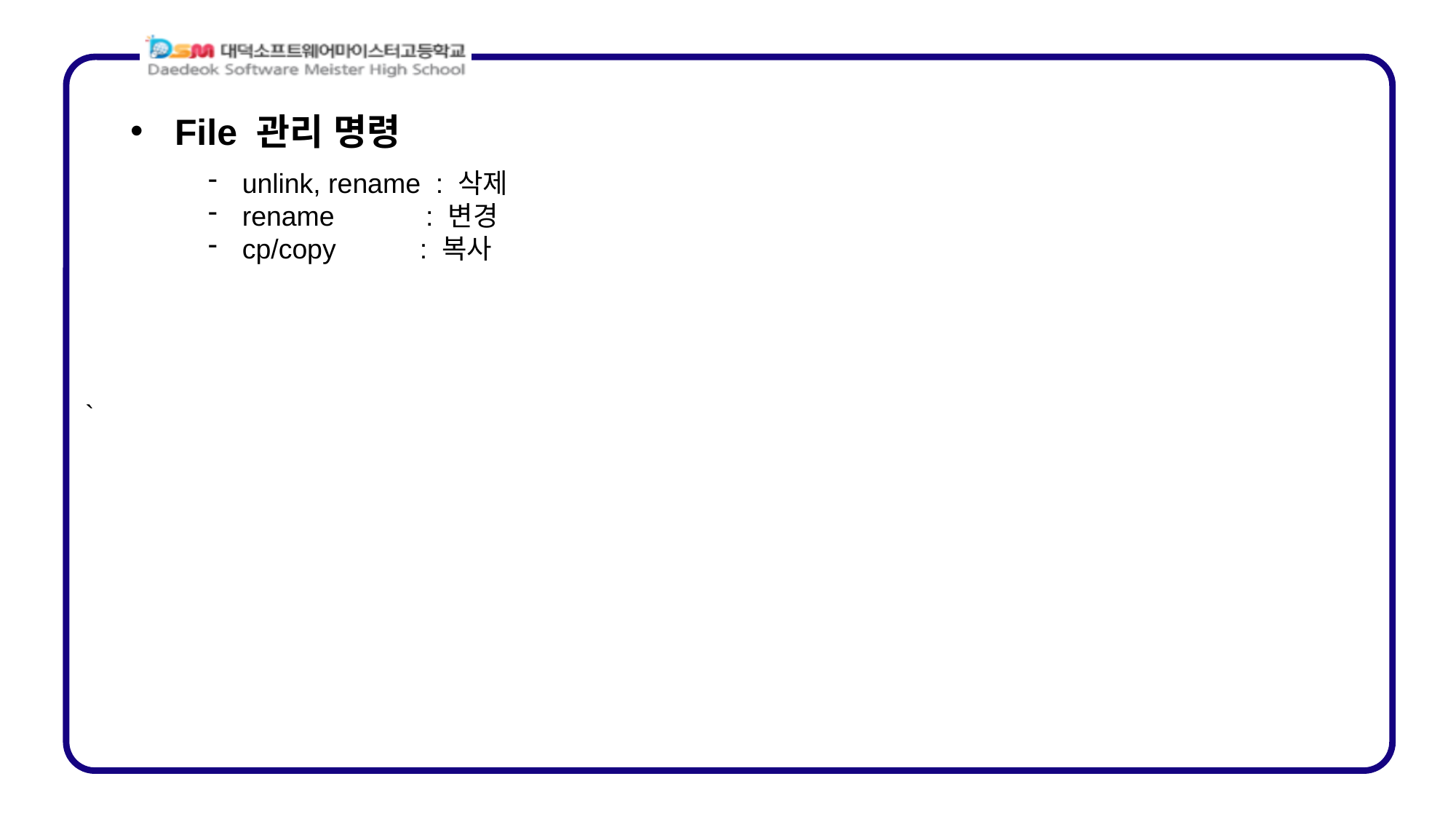

File 관리 명령
unlink, rename  : 삭제
rename            : 변경
cp/copy           : 복사